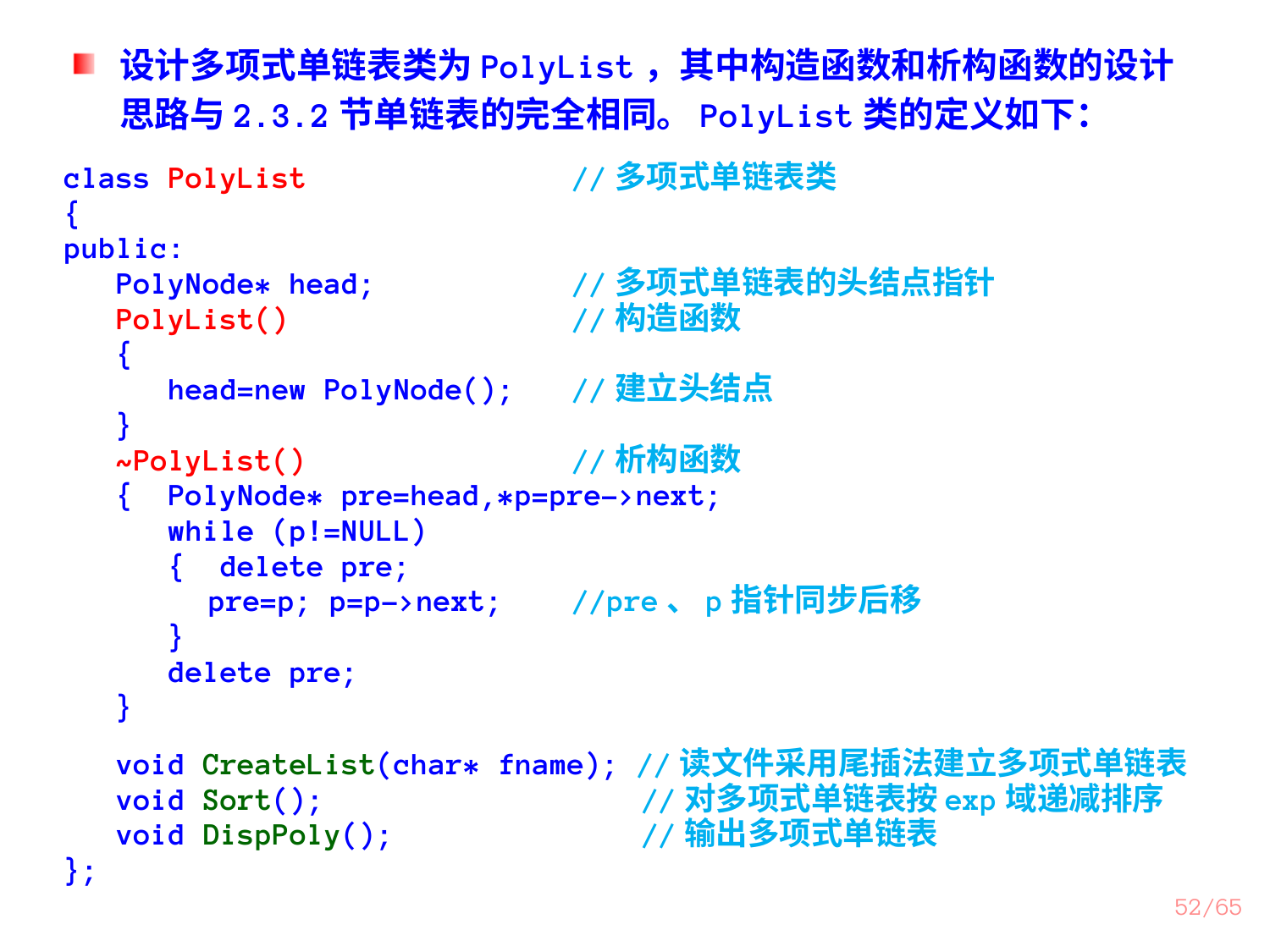

设计多项式单链表类为PolyList，其中构造函数和析构函数的设计思路与2.3.2节单链表的完全相同。PolyList类的定义如下：
class PolyList			//多项式单链表类
{
public:
   PolyNode* head;		//多项式单链表的头结点指针
   PolyList()			//构造函数
   {
      head=new PolyNode();	//建立头结点
   }
   ~PolyList()			//析构函数
   {  PolyNode* pre=head,*p=pre->next;
      while (p!=NULL)
      {  delete pre;
	 pre=p; p=p->next;	//pre、p指针同步后移
      }
      delete pre;
   }
   void CreateList(char* fname); //读文件采用尾插法建立多项式单链表
   void Sort();		    //对多项式单链表按exp域递减排序
   void DispPoly();		    //输出多项式单链表
};
52/65